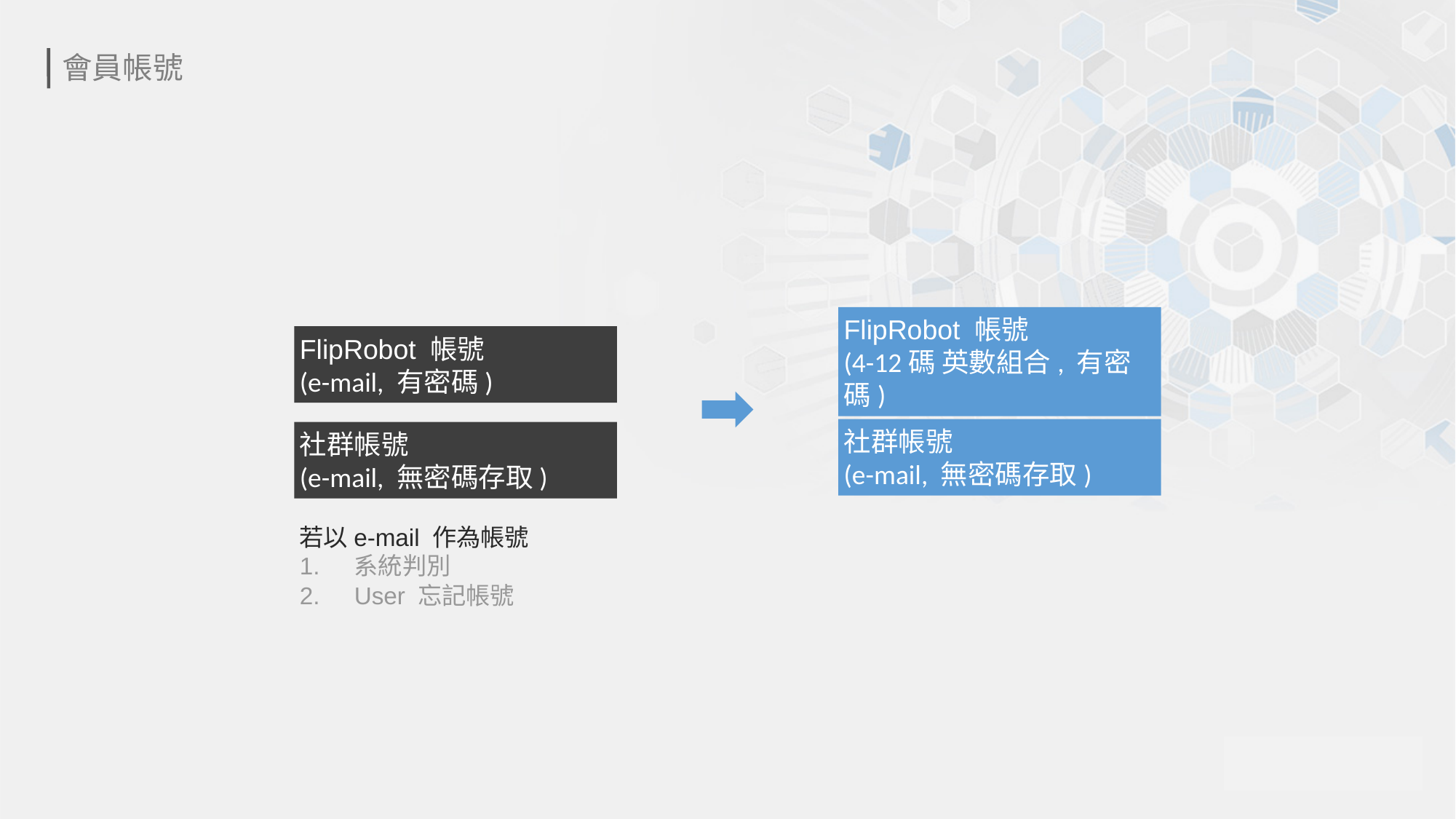

會員帳號

FlipRobot 帳號
(4-12碼 英數組合, 有密碼)
社群帳號
(e-mail, 無密碼存取)
FlipRobot 帳號
(e-mail, 有密碼)
社群帳號
(e-mail, 無密碼存取)

若以e-mail 作為帳號
系統判別
User 忘記帳號